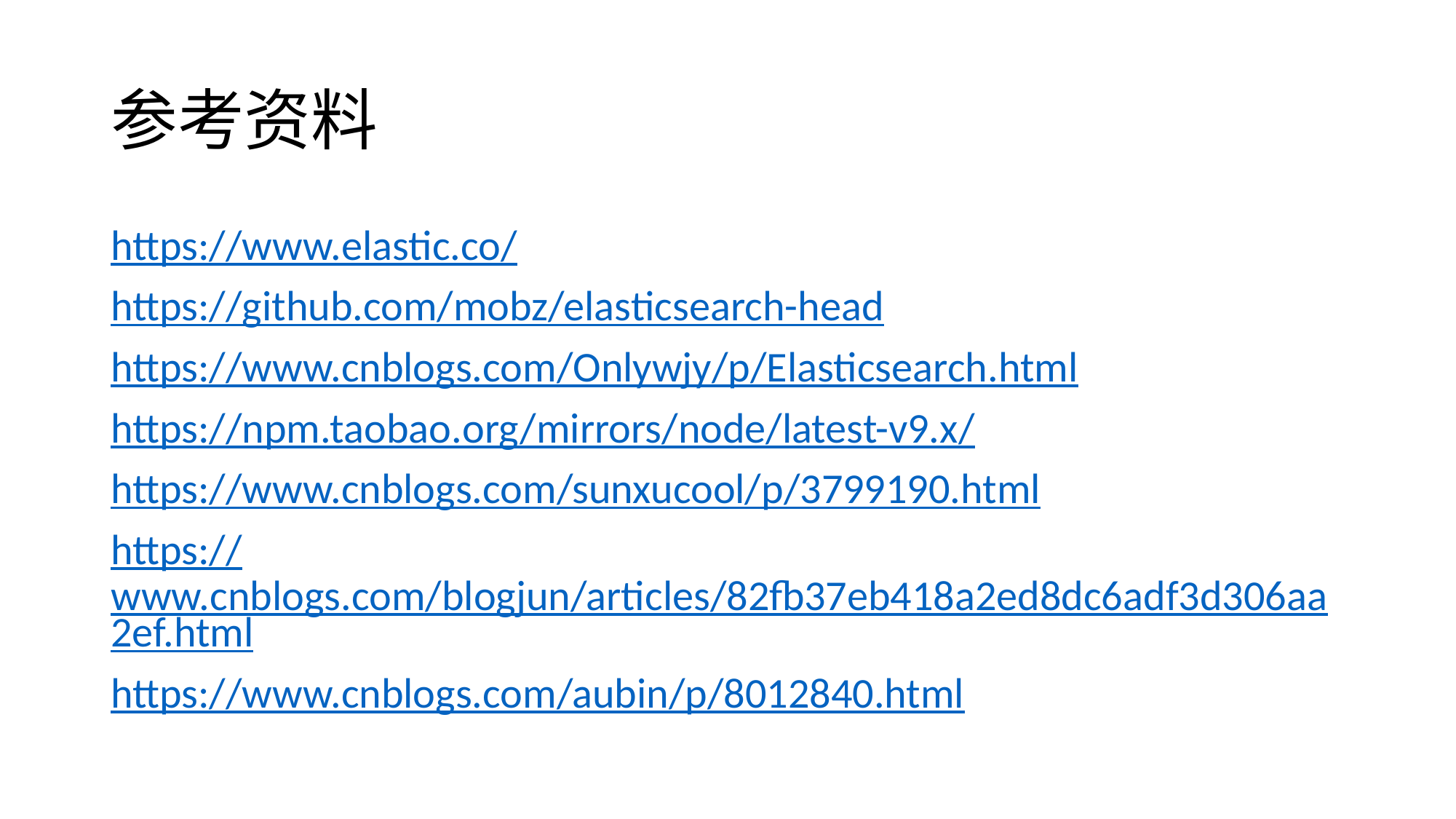

# 参考资料
https://www.elastic.co/
https://github.com/mobz/elasticsearch-head
https://www.cnblogs.com/Onlywjy/p/Elasticsearch.html
https://npm.taobao.org/mirrors/node/latest-v9.x/
https://www.cnblogs.com/sunxucool/p/3799190.html
https://www.cnblogs.com/blogjun/articles/82fb37eb418a2ed8dc6adf3d306aa2ef.html
https://www.cnblogs.com/aubin/p/8012840.html